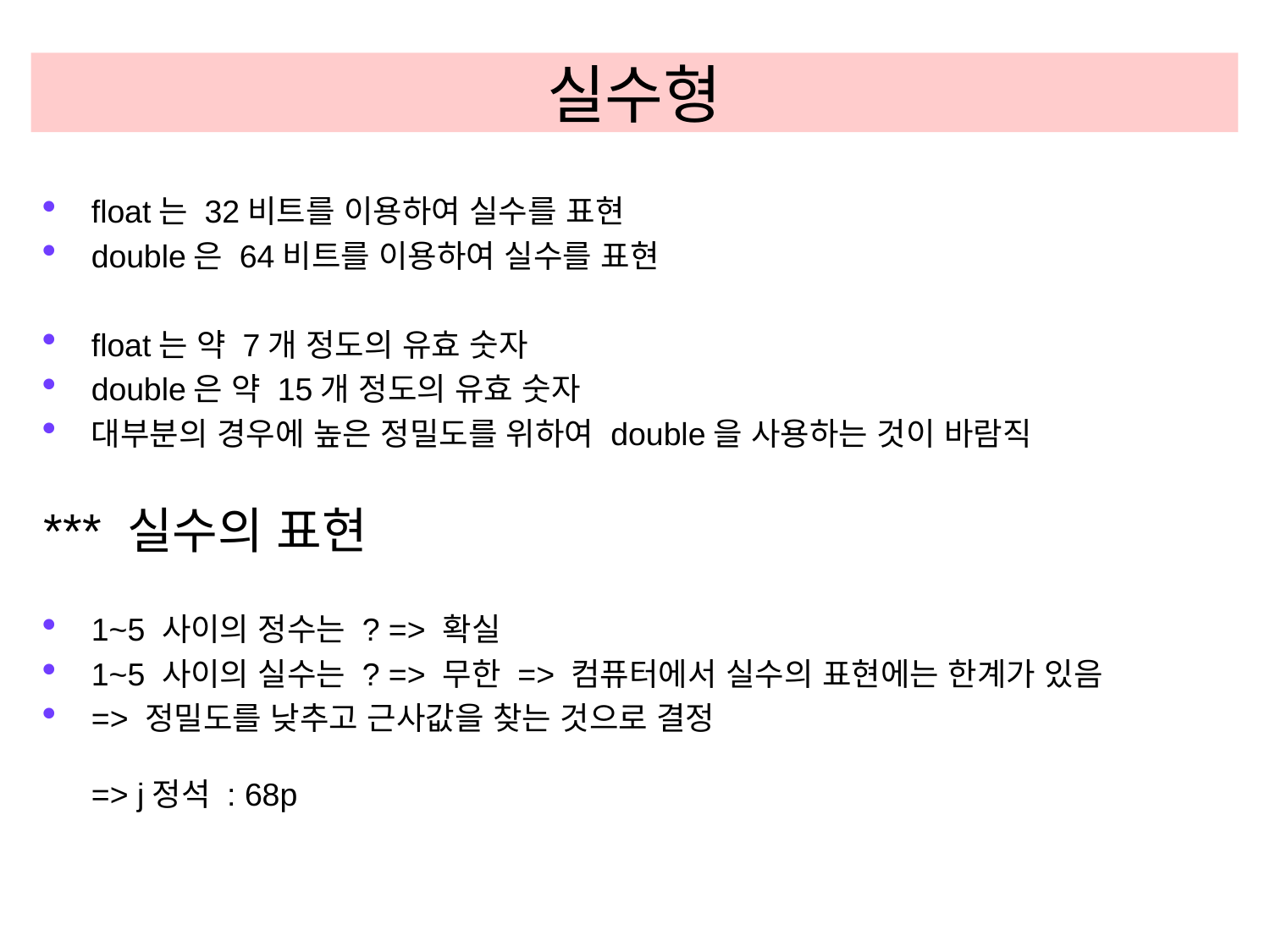

# 실수형
float는 32비트를 이용하여 실수를 표현
double은 64비트를 이용하여 실수를 표현

float는 약 7개 정도의 유효 숫자
double은 약 15개 정도의 유효 숫자
대부분의 경우에 높은 정밀도를 위하여 double을 사용하는 것이 바람직
*** 실수의 표현

1~5 사이의 정수는 ? => 확실
1~5 사이의 실수는 ? => 무한 => 컴퓨터에서 실수의 표현에는 한계가 있음
=> 정밀도를 낮추고 근사값을 찾는 것으로 결정
=> j정석 : 68p